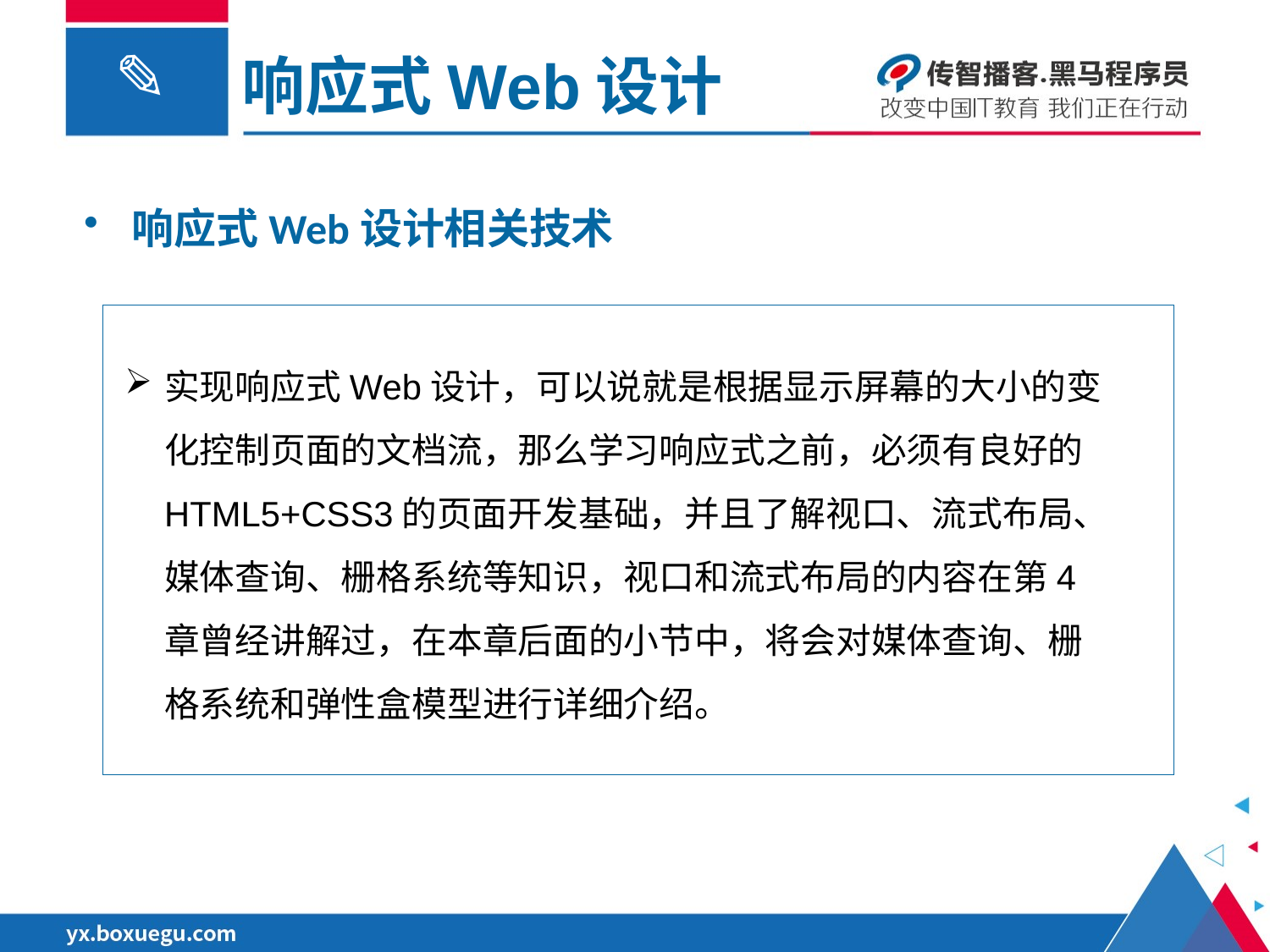

响应式Web设计
响应式Web设计相关技术

实现响应式Web设计，可以说就是根据显示屏幕的大小的变化控制页面的文档流，那么学习响应式之前，必须有良好的HTML5+CSS3的页面开发基础，并且了解视口、流式布局、媒体查询、栅格系统等知识，视口和流式布局的内容在第4章曾经讲解过，在本章后面的小节中，将会对媒体查询、栅格系统和弹性盒模型进行详细介绍。